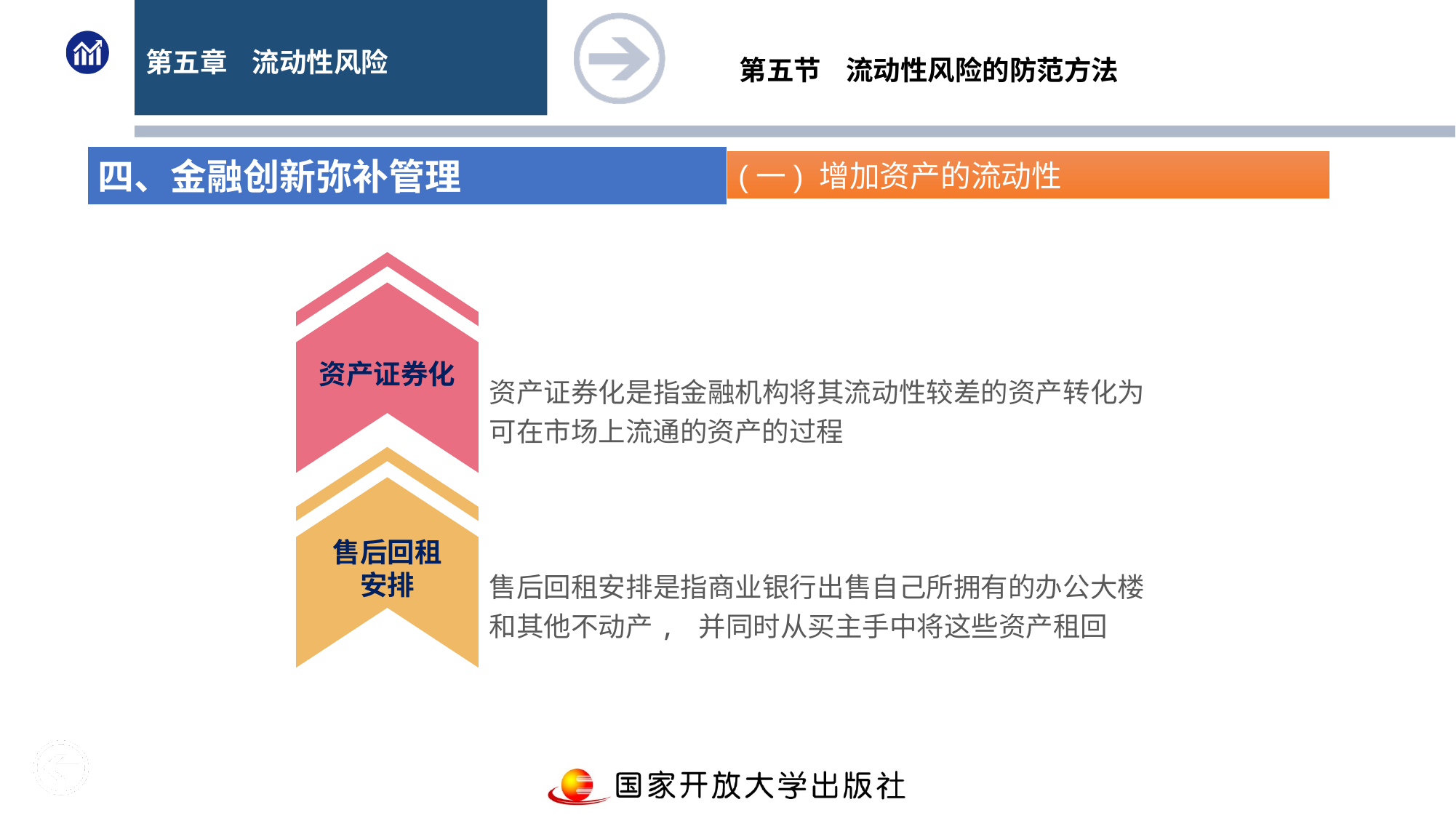

第五节    流动性风险的防范方法
第五章    流动性风险
四、金融创新弥补管理
(一) 增加资产的流动性

资产证券化
资产证券化是指金融机构将其流动性较差的资产转化为可在市场上流通的资产的过程

售后回租
安排
售后回租安排是指商业银行出售自己所拥有的办公大楼和其他不动产, 并同时从买主手中将这些资产租回